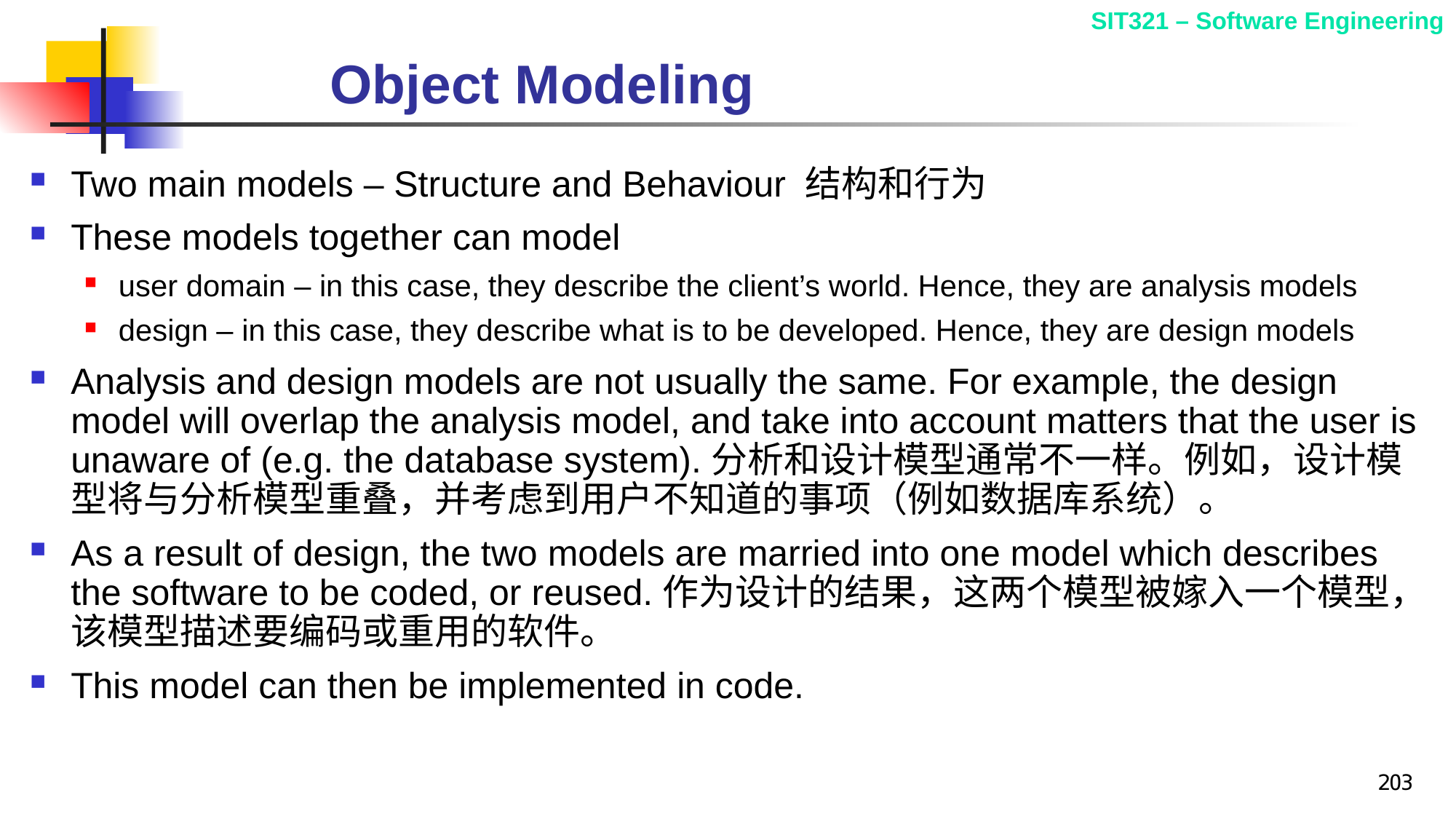

# Object Modeling
Two main models – Structure and Behaviour 结构和行为
These models together can model
user domain – in this case, they describe the client’s world. Hence, they are analysis models
design – in this case, they describe what is to be developed. Hence, they are design models
Analysis and design models are not usually the same. For example, the design model will overlap the analysis model, and take into account matters that the user is unaware of (e.g. the database system).分析和设计模型通常不一样。例如，设计模型将与分析模型重叠，并考虑到用户不知道的事项（例如数据库系统）。
As a result of design, the two models are married into one model which describes the software to be coded, or reused.作为设计的结果，这两个模型被嫁入一个模型，该模型描述要编码或重用的软件。
This model can then be implemented in code.
203